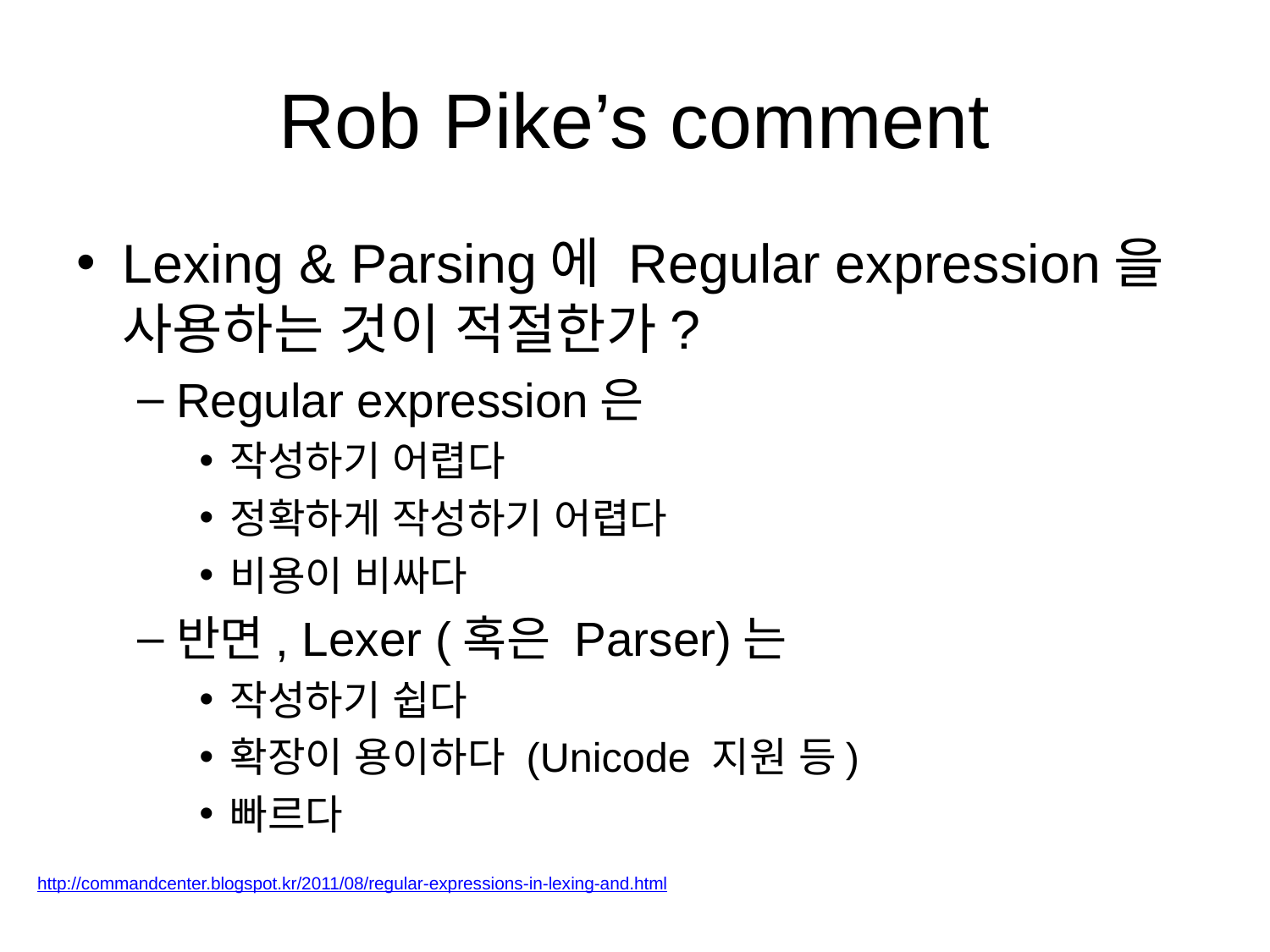

# Rob Pike’s comment
Lexing & Parsing에 Regular expression을 사용하는 것이 적절한가?
Regular expression은
작성하기 어렵다
정확하게 작성하기 어렵다
비용이 비싸다
반면, Lexer (혹은 Parser)는
작성하기 쉽다
확장이 용이하다 (Unicode 지원 등)
빠르다
http://commandcenter.blogspot.kr/2011/08/regular-expressions-in-lexing-and.html